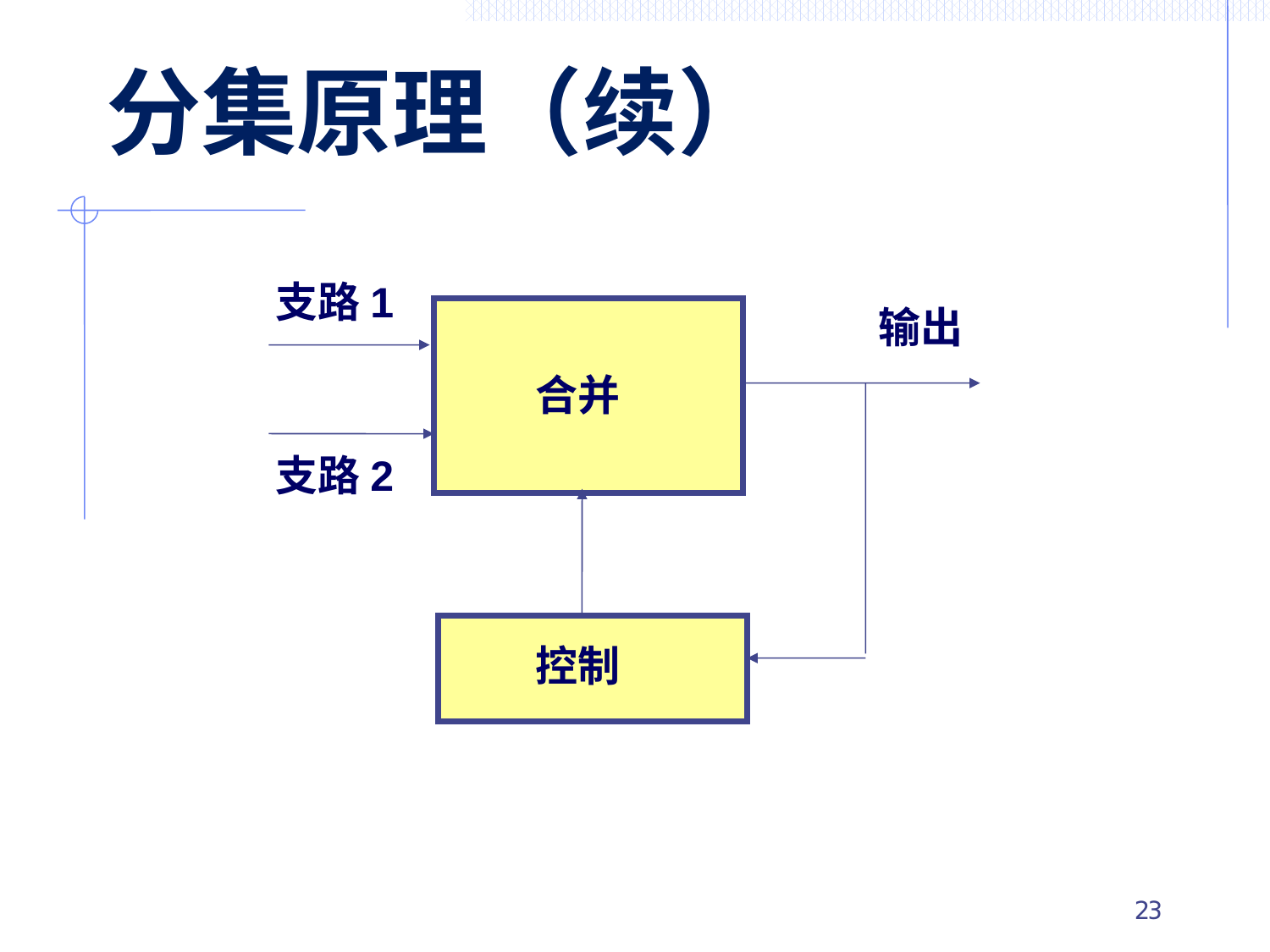

# 分集原理（续）
支路1
输出

合并

支路2

控制

23